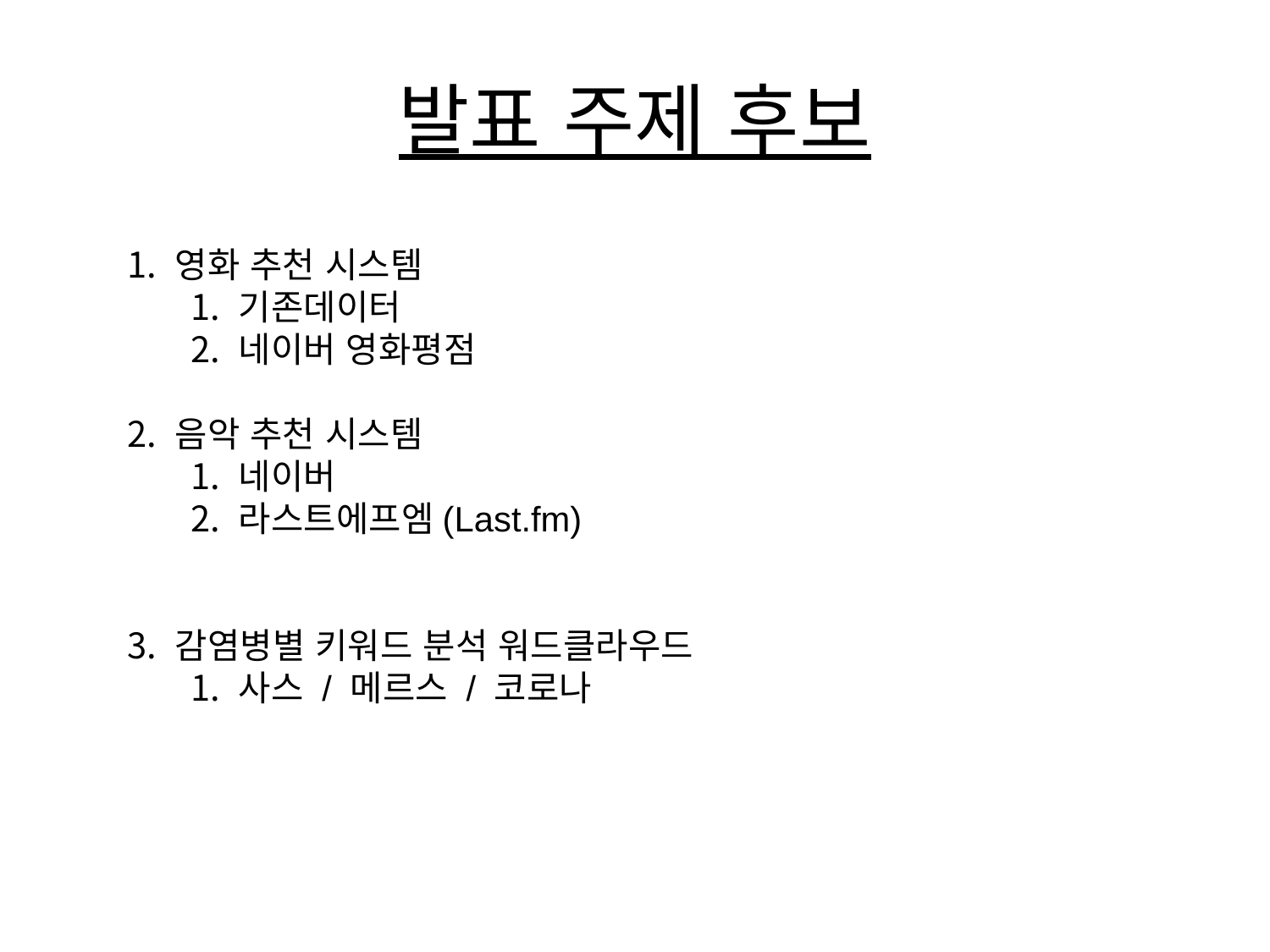

# 발표 주제 후보
영화 추천 시스템
기존데이터
네이버 영화평점

음악 추천 시스템
네이버
라스트에프엠(Last.fm)

감염병별 키워드 분석 워드클라우드
사스 / 메르스 / 코로나